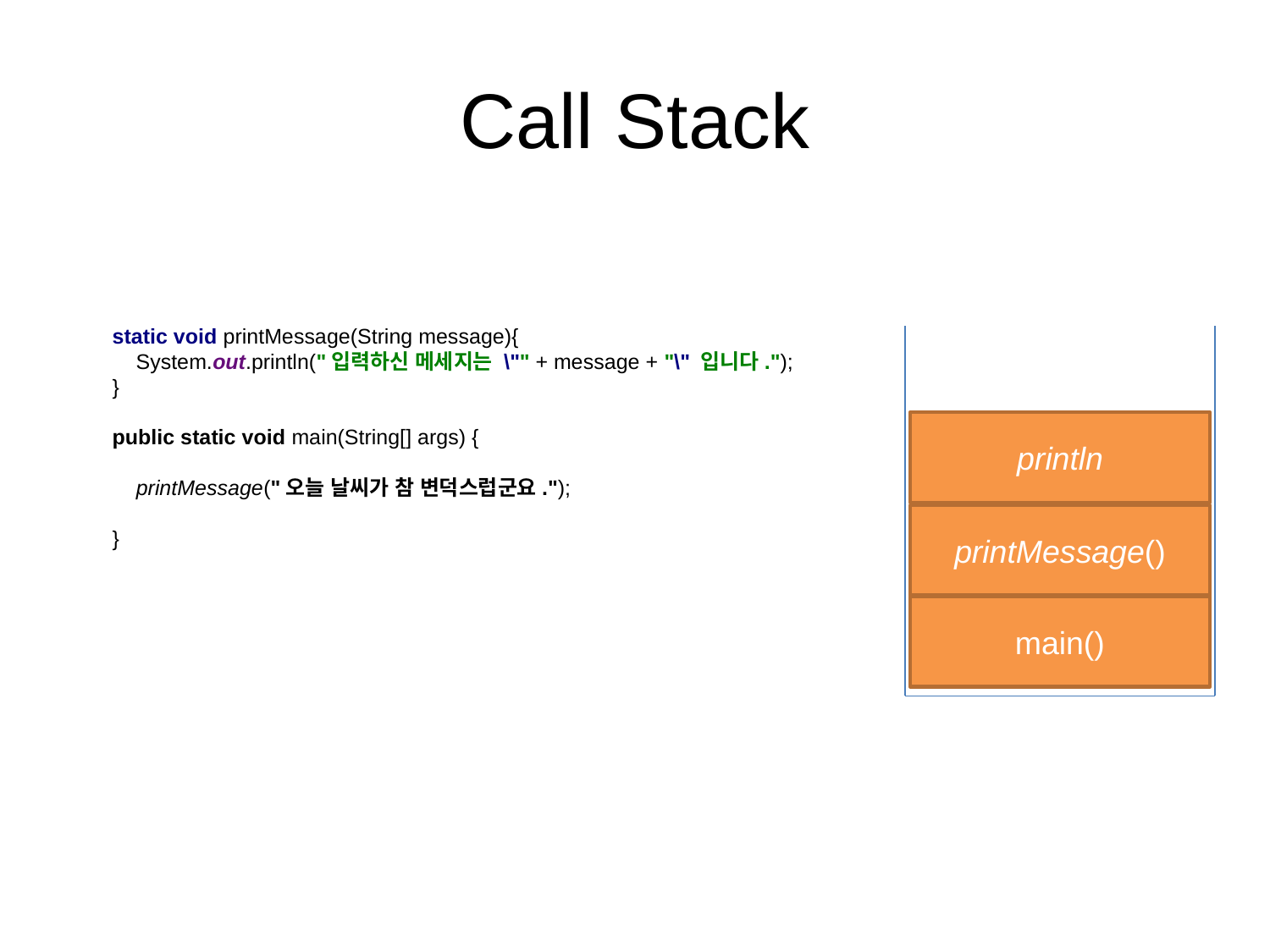

# Call Stack
static void printMessage(String message){
    System.out.println("입력하신 메세지는 \"" + message + "\" 입니다.");
}

public static void main(String[] args) {
    printMessage("오늘 날씨가 참 변덕스럽군요.");
}
println
printMessage()
main()